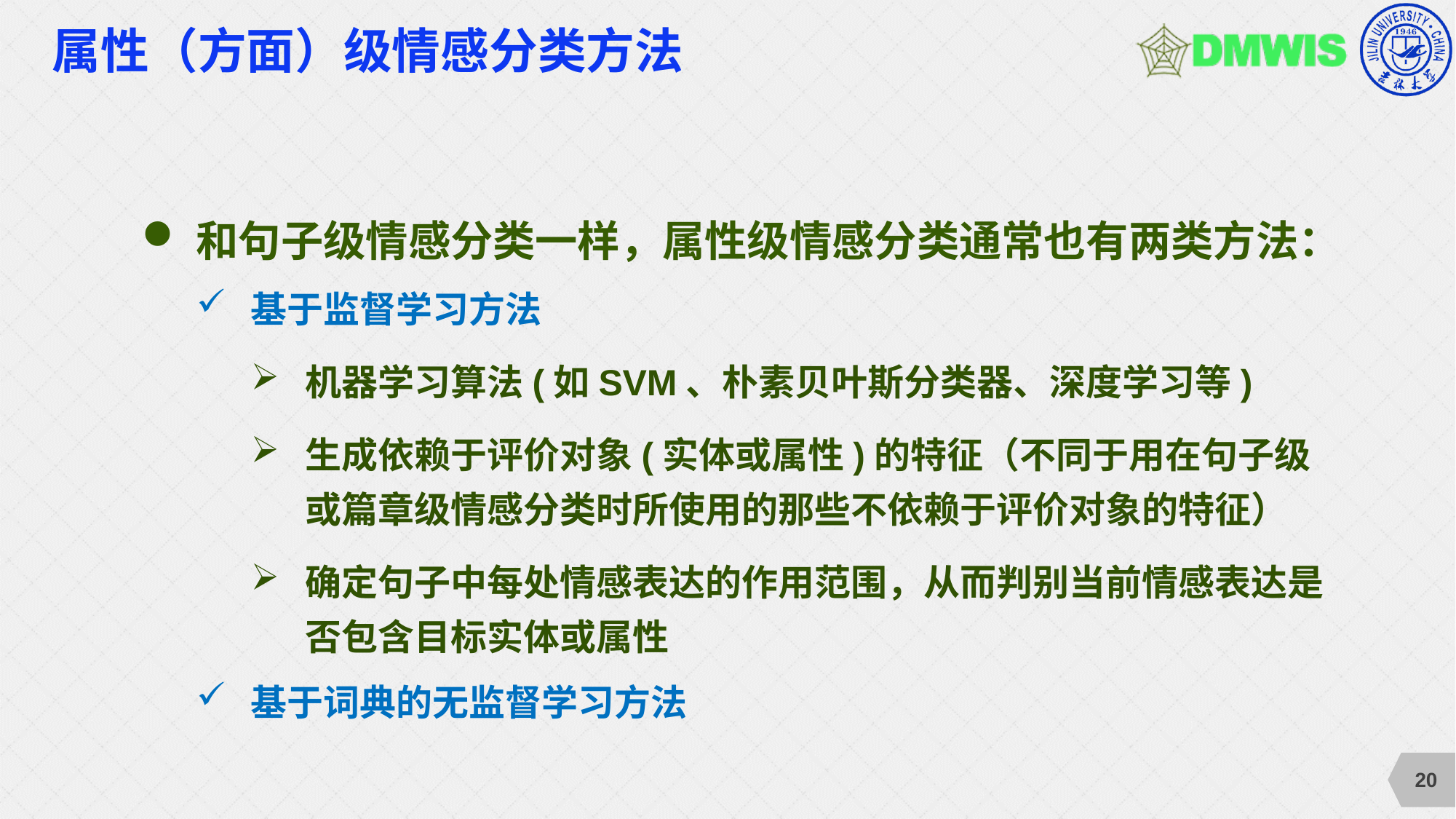

# 属性（方面）级情感分类方法

和句子级情感分类一样，属性级情感分类通常也有两类方法：
基于监督学习方法
机器学习算法(如SVM、朴素贝叶斯分类器、深度学习等)
生成依赖于评价对象(实体或属性)的特征（不同于用在句子级或篇章级情感分类时所使用的那些不依赖于评价对象的特征）
确定句子中每处情感表达的作用范围，从而判别当前情感表达是否包含目标实体或属性
基于词典的无监督学习方法
20